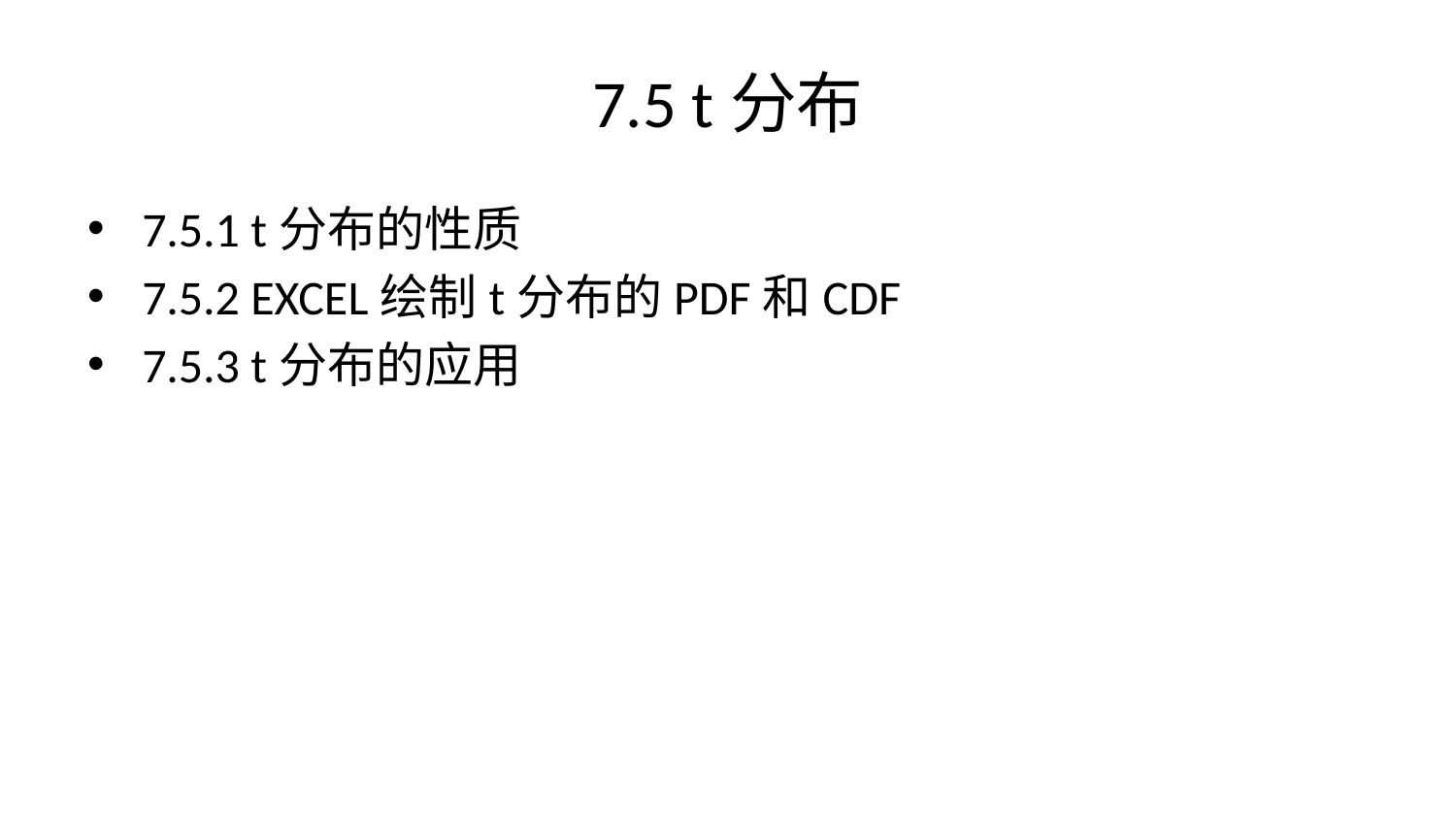

# 7.5 t分布
7.5.1 t分布的性质
7.5.2 EXCEL绘制t分布的PDF和CDF
7.5.3 t分布的应用